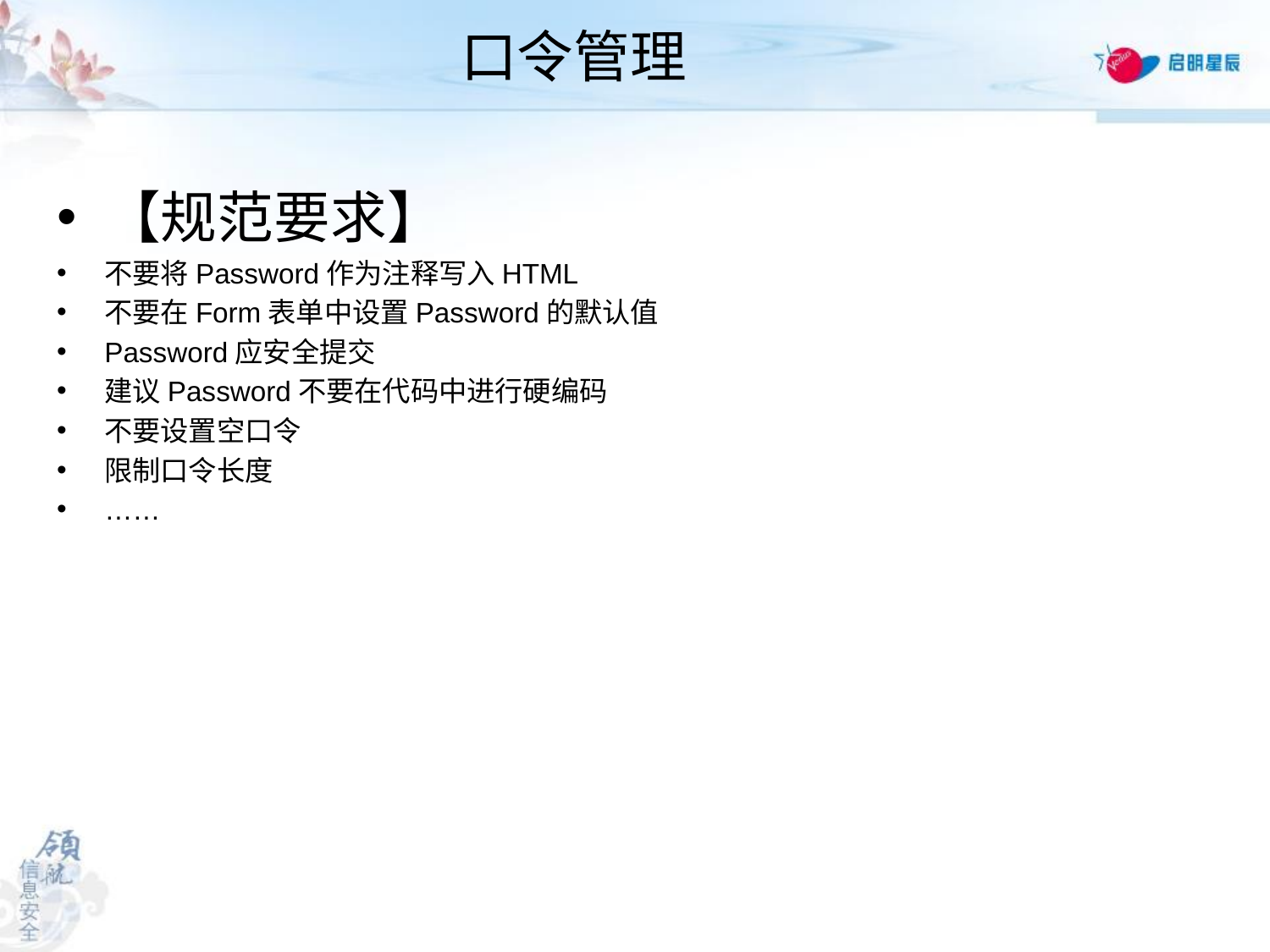

# 口令管理
【规范要求】
不要将Password作为注释写入HTML
不要在Form表单中设置Password的默认值
Password应安全提交
建议Password不要在代码中进行硬编码
不要设置空口令
限制口令长度
……